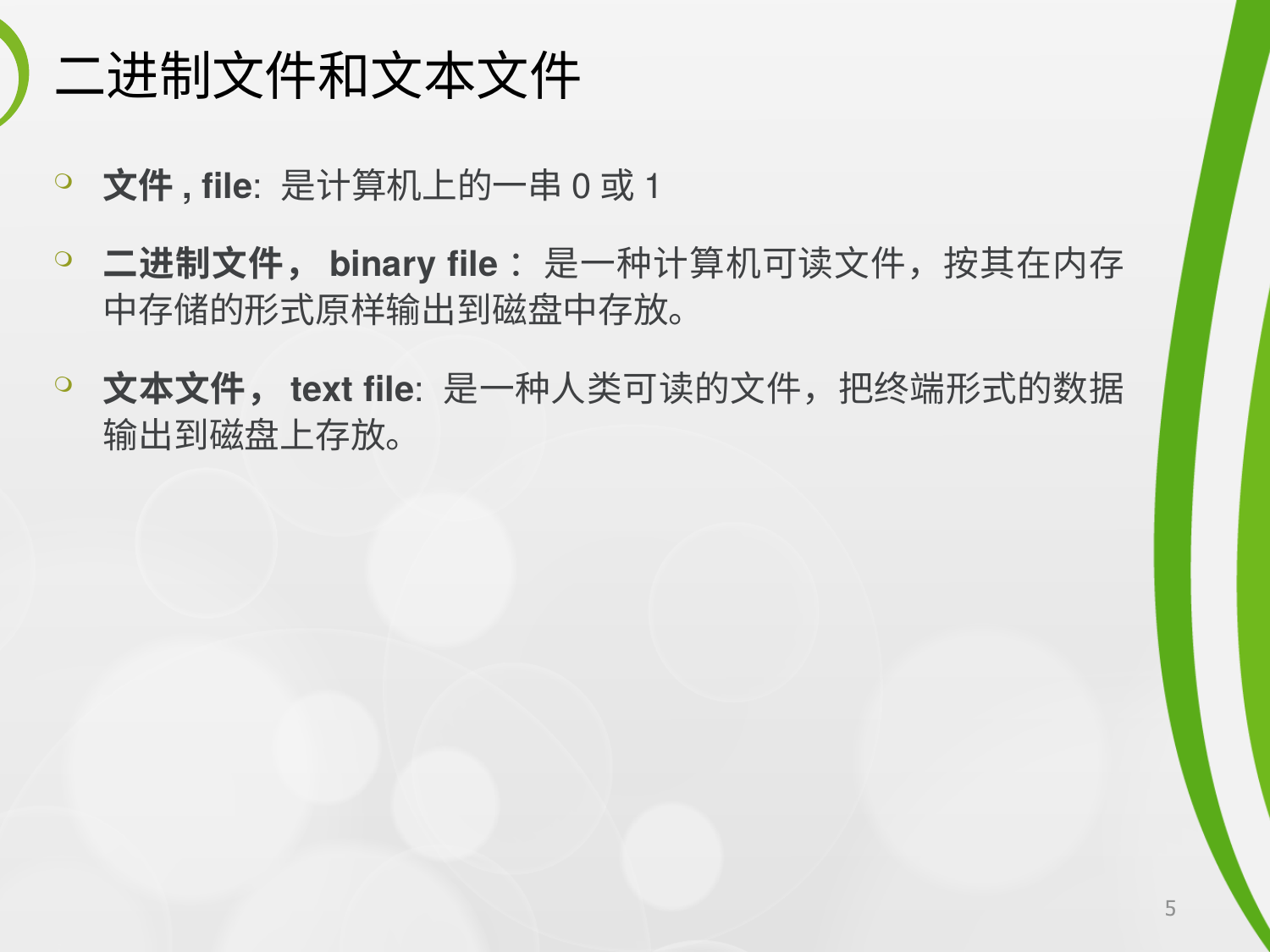

# 二进制文件和文本文件
文件, file: 是计算机上的一串0或1
二进制文件，binary file：是一种计算机可读文件，按其在内存中存储的形式原样输出到磁盘中存放。
文本文件，text file: 是一种人类可读的文件，把终端形式的数据输出到磁盘上存放。
5